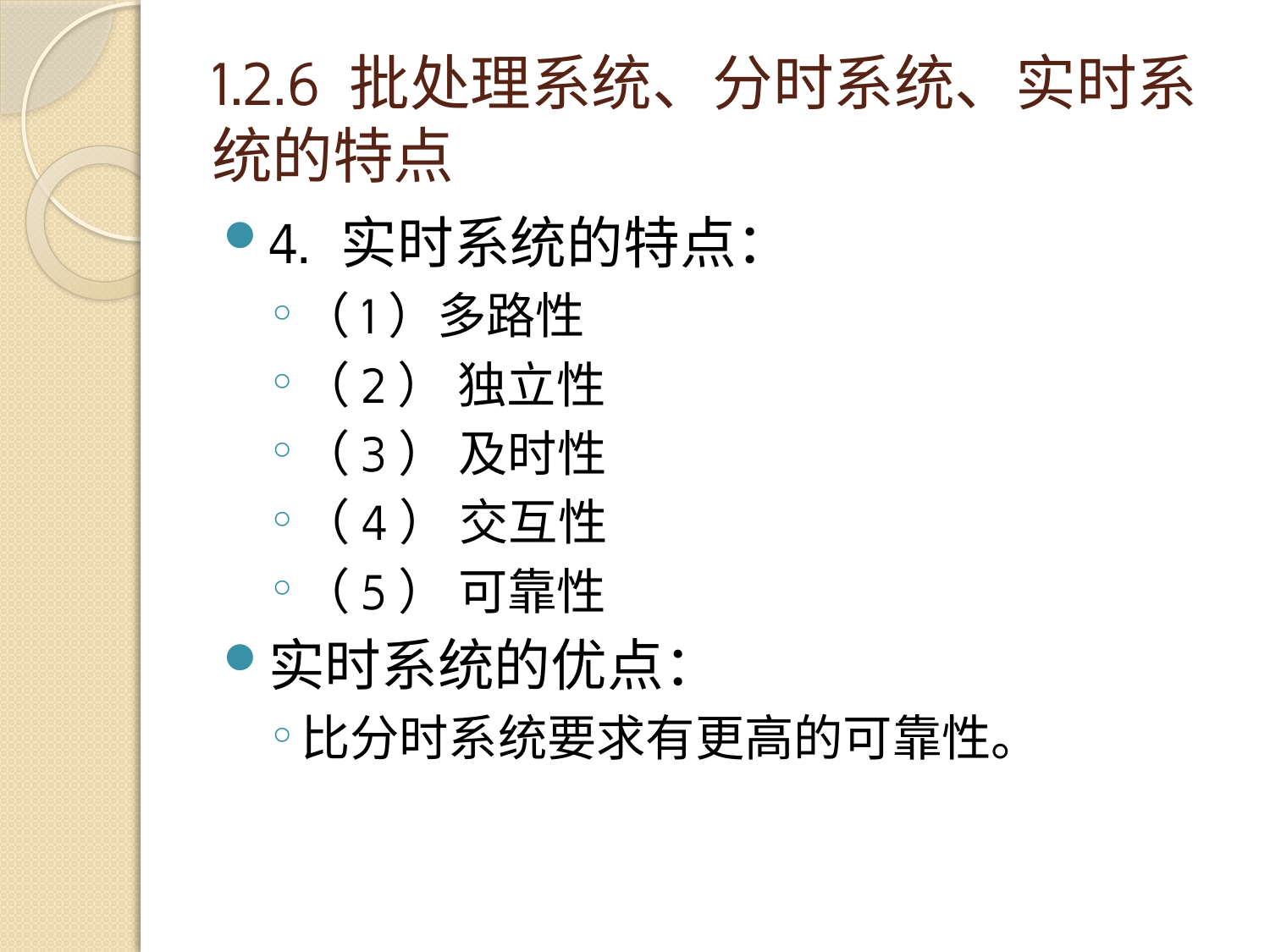

# 1.2.6 批处理系统、分时系统、实时系统的特点
4. 实时系统的特点：
（1）多路性
（2） 独立性
（3） 及时性
（4） 交互性
（5） 可靠性
实时系统的优点：
比分时系统要求有更高的可靠性。